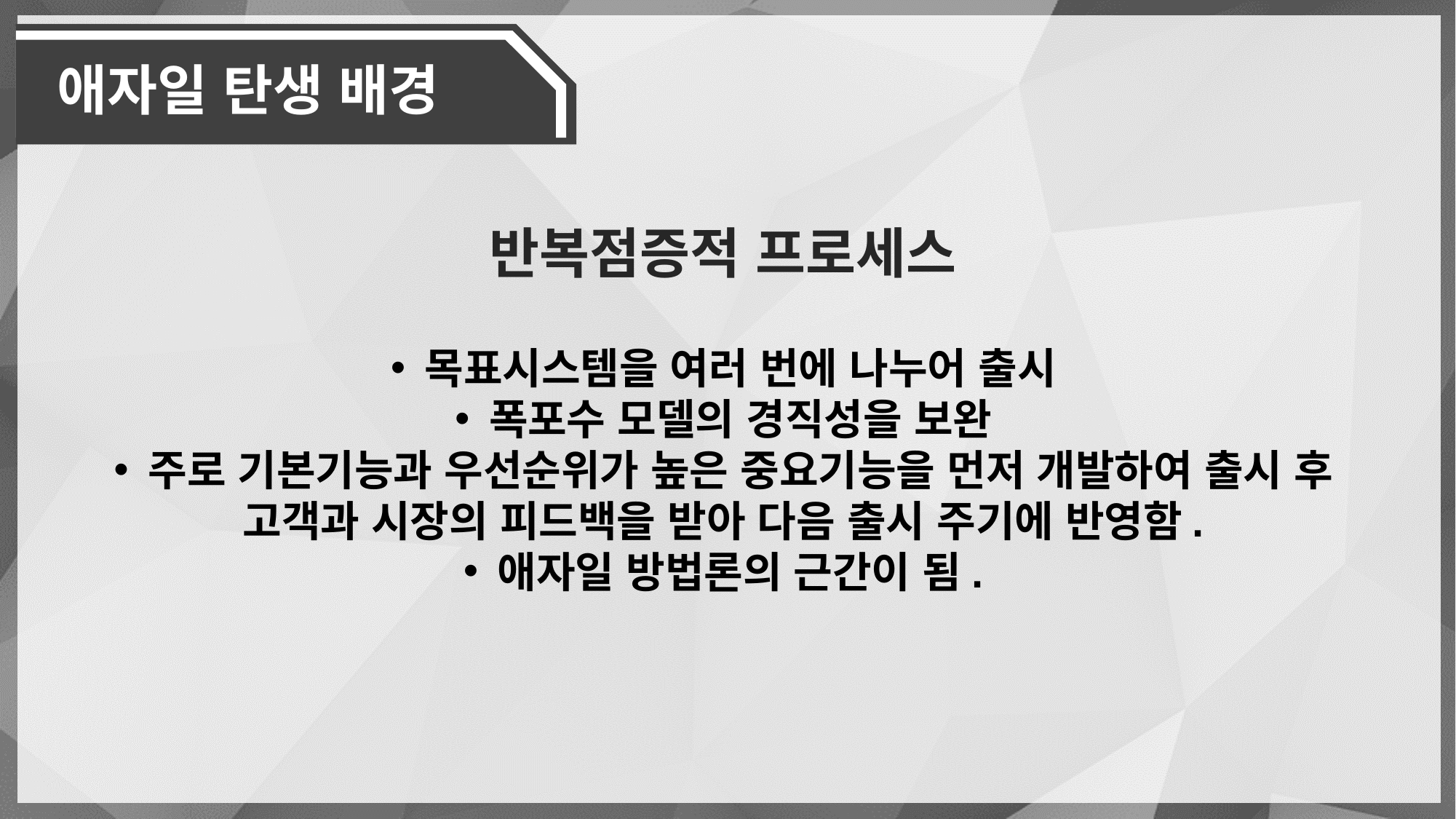

애자일 탄생 배경
반복점증적 프로세스
목표시스템을 여러 번에 나누어 출시
폭포수 모델의 경직성을 보완
주로 기본기능과 우선순위가 높은 중요기능을 먼저 개발하여 출시 후
고객과 시장의 피드백을 받아 다음 출시 주기에 반영함.
애자일 방법론의 근간이 됨.